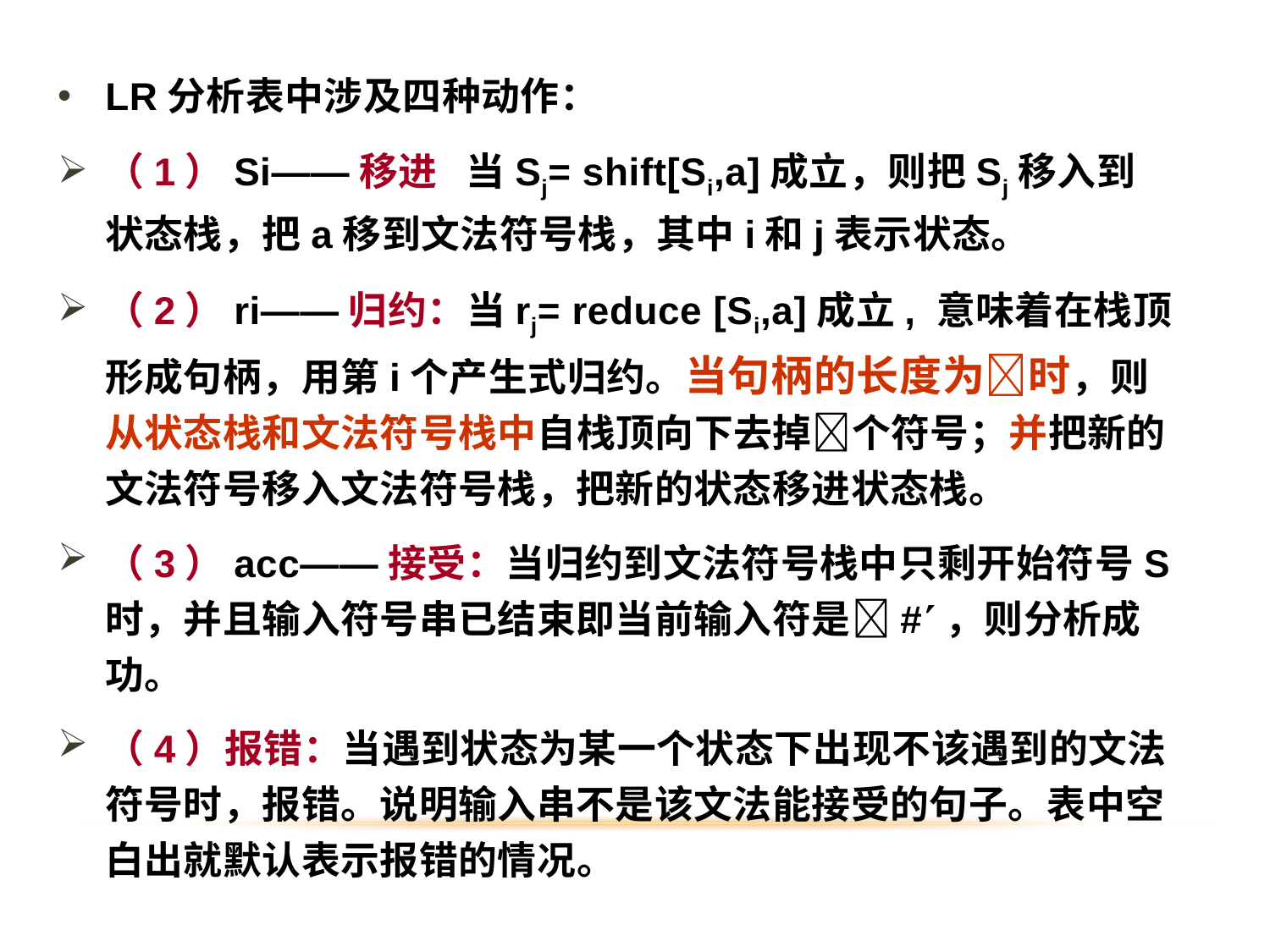

LR分析表中涉及四种动作：
（1）Si——移进   当Sj= shift[Si,a]成立，则把Sj移入到状态栈，把a移到文法符号栈，其中i和j表示状态。
（2）ri——归约：当rj= reduce [Si,a]成立, 意味着在栈顶形成句柄，用第i个产生式归约。当句柄的长度为γ时，则从状态栈和文法符号栈中自栈顶向下去掉γ个符号；并把新的文法符号移入文法符号栈，把新的状态移进状态栈。
（3）acc——接受：当归约到文法符号栈中只剩开始符号S时，并且输入符号串已结束即当前输入符是′#′，则分析成功。
（4）报错：当遇到状态为某一个状态下出现不该遇到的文法符号时，报错。说明输入串不是该文法能接受的句子。表中空白出就默认表示报错的情况。